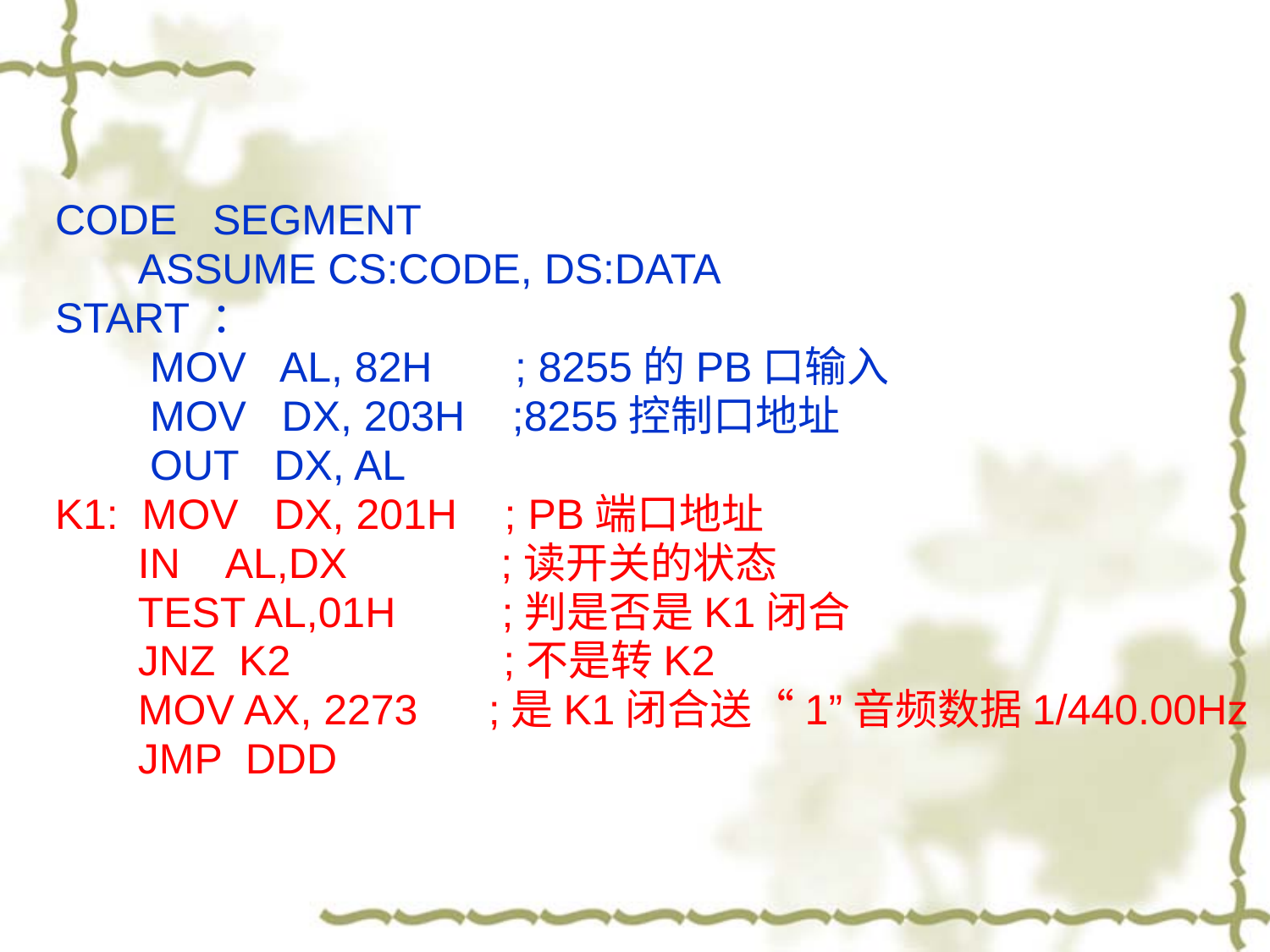

#
CODE   SEGMENT
       ASSUME CS:CODE, DS:DATA
START ：
        MOV   AL, 82H       ; 8255的PB口输入
        MOV   DX, 203H    ;8255控制口地址
        OUT   DX, AL
K1:  MOV   DX, 201H    ; PB端口地址
       IN    AL,DX             ;读开关的状态
       TEST AL,01H         ;判是否是K1闭合
       JNZ  K2                  ;不是转K2
       MOV AX, 2273      ;是K1闭合送“1”音频数据1/440.00Hz
       JMP  DDD